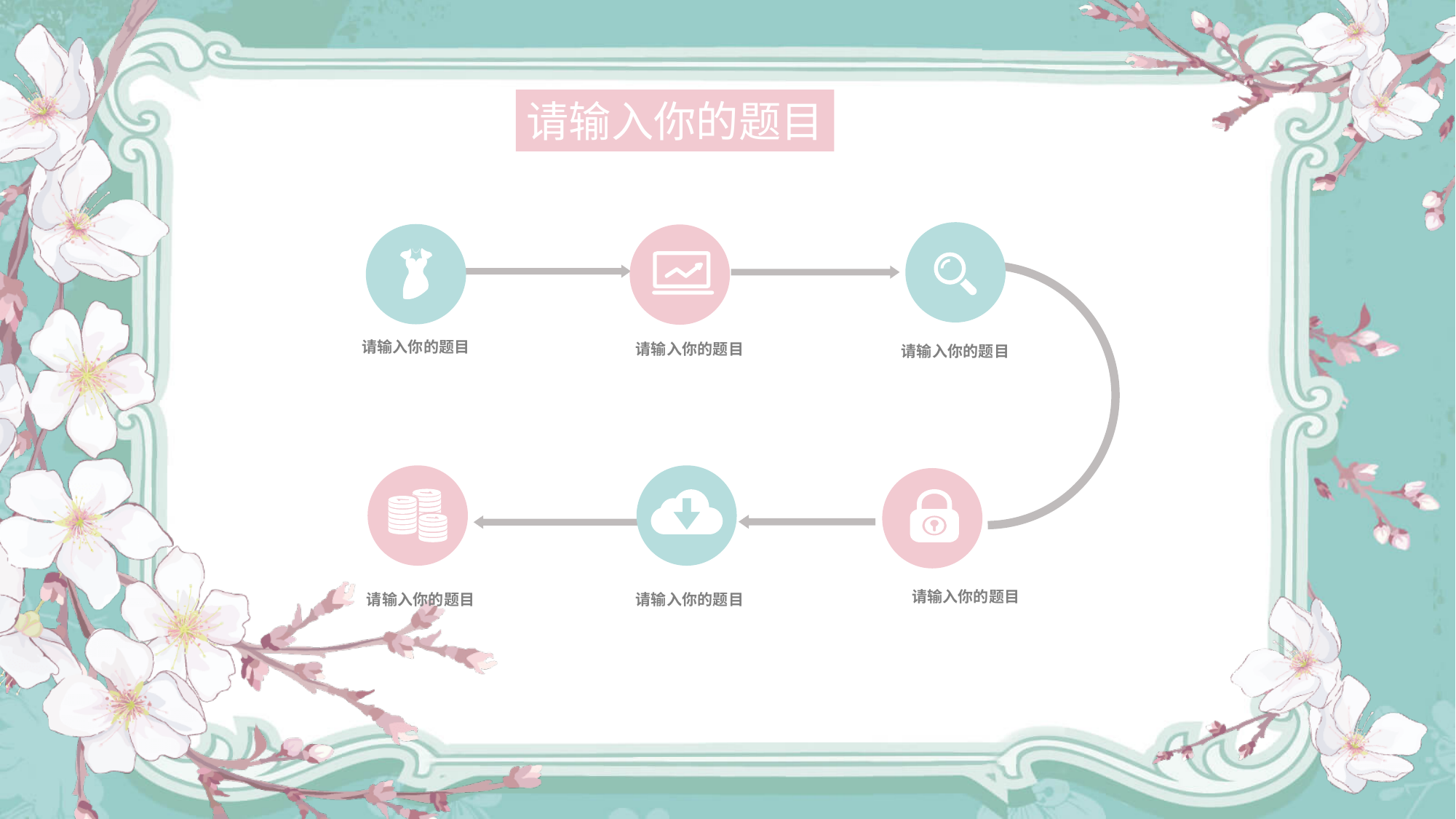

请输入你的题目
请输入你的题目
请输入你的题目

请输入你的题目
请输入你的题目
请输入你的题目